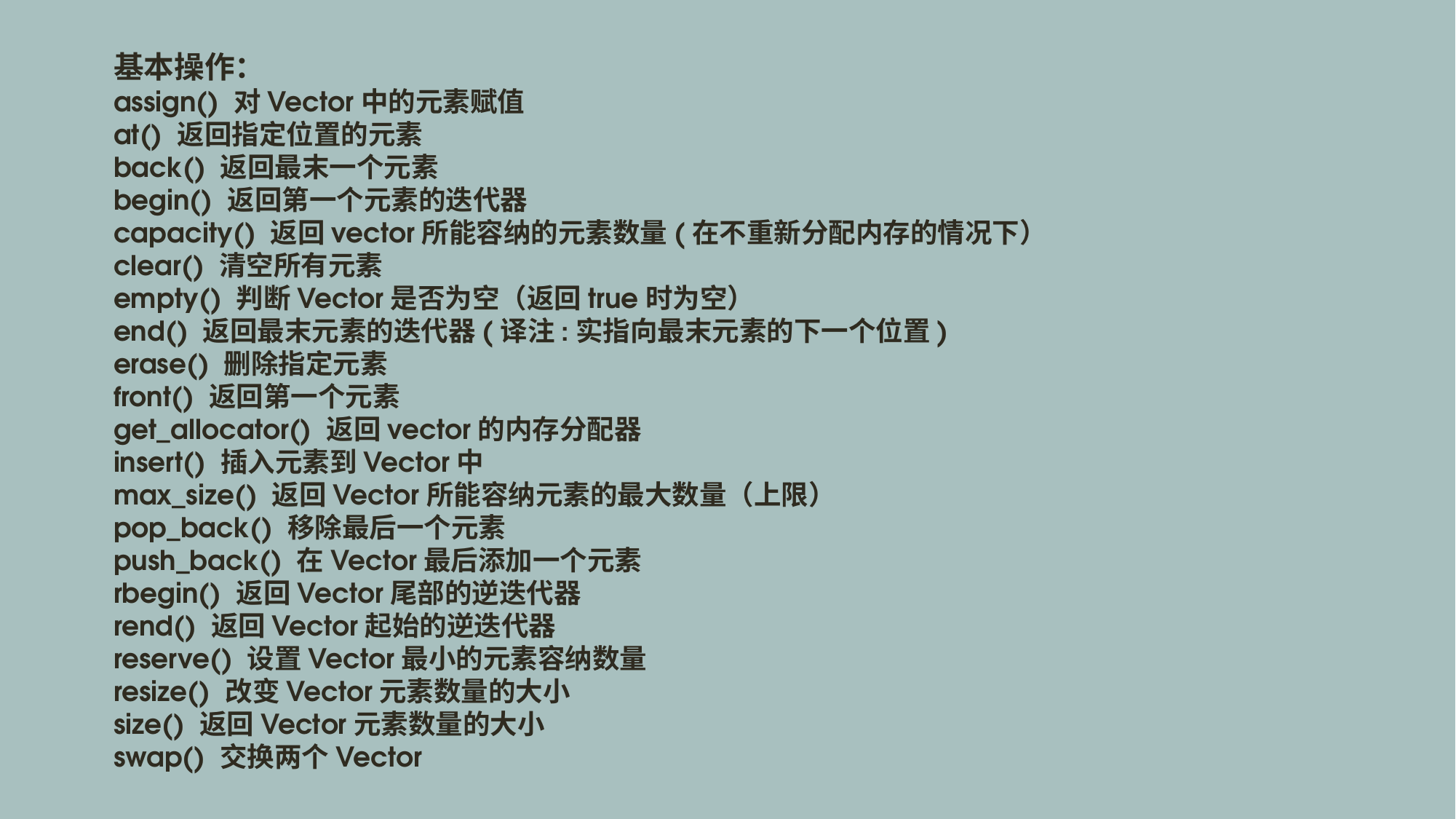

基本操作：
assign() 对Vector中的元素赋值 
at() 返回指定位置的元素 
back() 返回最末一个元素 
begin() 返回第一个元素的迭代器 
capacity() 返回vector所能容纳的元素数量(在不重新分配内存的情况下） 
clear() 清空所有元素 
empty() 判断Vector是否为空（返回true时为空） 
end() 返回最末元素的迭代器(译注:实指向最末元素的下一个位置) 
erase() 删除指定元素 
front() 返回第一个元素 
get_allocator() 返回vector的内存分配器 
insert() 插入元素到Vector中 
max_size() 返回Vector所能容纳元素的最大数量（上限） 
pop_back() 移除最后一个元素 
push_back() 在Vector最后添加一个元素 
rbegin() 返回Vector尾部的逆迭代器 
rend() 返回Vector起始的逆迭代器 
reserve() 设置Vector最小的元素容纳数量 
resize() 改变Vector元素数量的大小 
size() 返回Vector元素数量的大小 
swap() 交换两个Vector